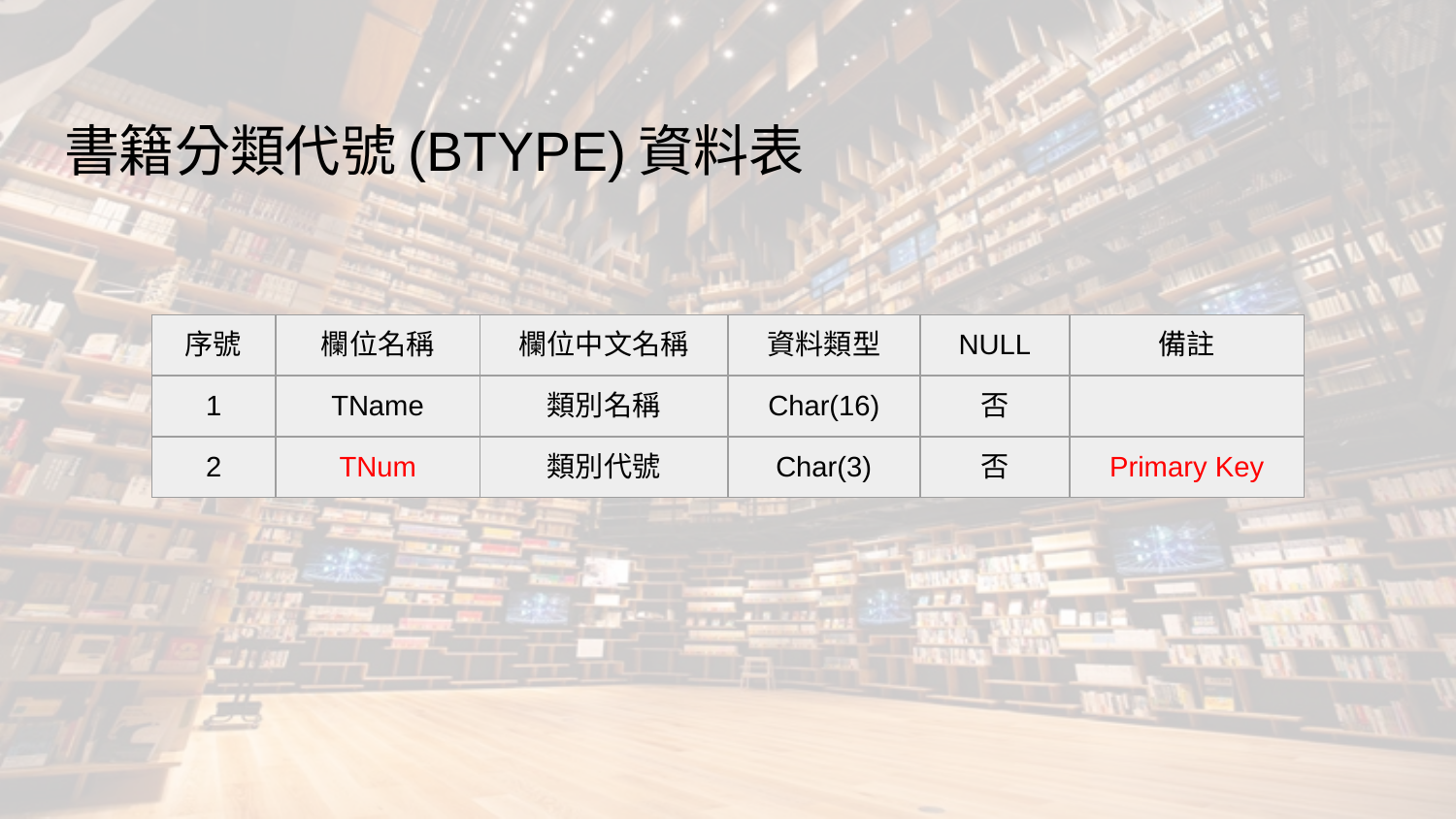

# 書籍分類代號(BTYPE)資料表
| 序號 | 欄位名稱 | 欄位中文名稱 | 資料類型 | NULL | 備註 |
| --- | --- | --- | --- | --- | --- |
| 1 | TName | 類別名稱 | Char(16) | 否 |  |
| 2 | TNum | 類別代號 | Char(3) | 否 | Primary Key |